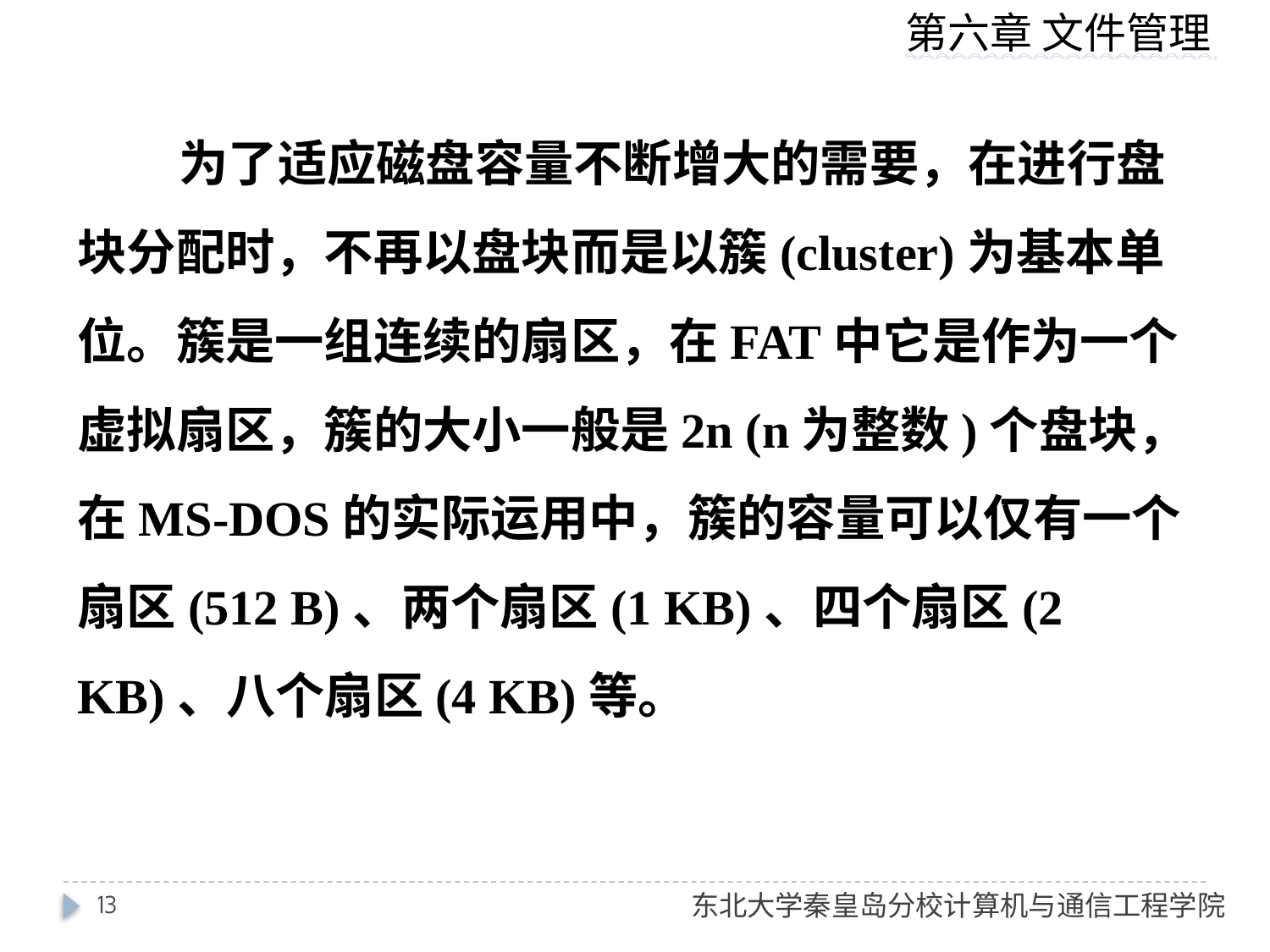

为了适应磁盘容量不断增大的需要，在进行盘块分配时，不再以盘块而是以簇(cluster)为基本单位。簇是一组连续的扇区，在FAT中它是作为一个虚拟扇区，簇的大小一般是2n (n为整数)个盘块，在MS-DOS的实际运用中，簇的容量可以仅有一个扇区(512 B)、两个扇区(1 KB)、四个扇区(2 KB)、八个扇区(4 KB)等。
13